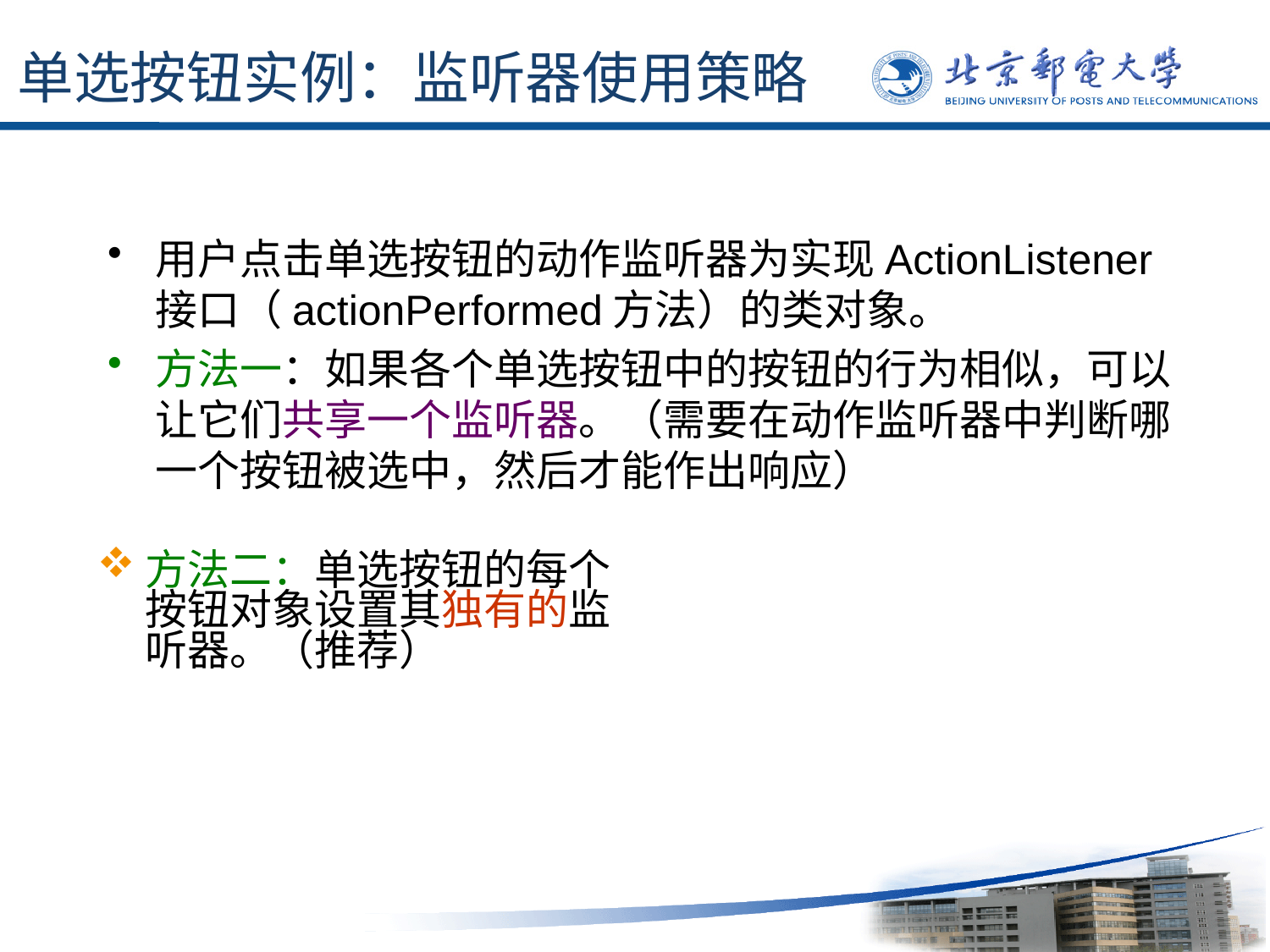

# 单选按钮实例：监听器使用策略
用户点击单选按钮的动作监听器为实现ActionListener接口（actionPerformed方法）的类对象。
方法一：如果各个单选按钮中的按钮的行为相似，可以让它们共享一个监听器。（需要在动作监听器中判断哪一个按钮被选中，然后才能作出响应）
方法二：单选按钮的每个按钮对象设置其独有的监听器。（推荐）